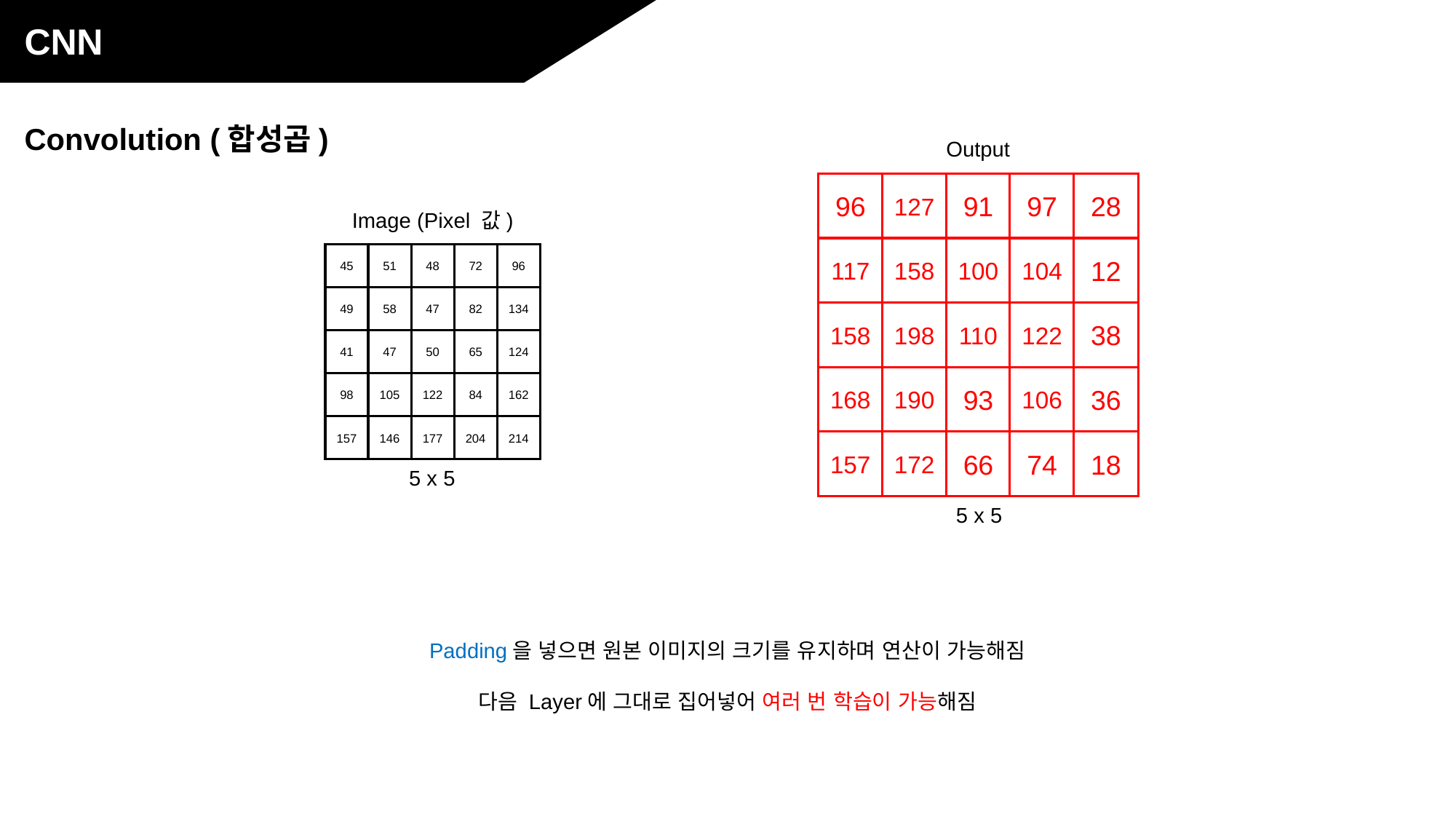

CNN
Convolution (합성곱)
Output
96
127
91
97
28
117
158
100
104
12
158
198
110
122
38
168
190
93
106
36
157
172
66
74
18
Image (Pixel 값)
45
51
48
72
96
49
58
47
82
134
41
47
50
65
124
98
105
122
84
162
157
146
177
204
214
5 x 5
5 x 5
Padding을 넣으면 원본 이미지의 크기를 유지하며 연산이 가능해짐

다음 Layer에 그대로 집어넣어 여러 번 학습이 가능해짐